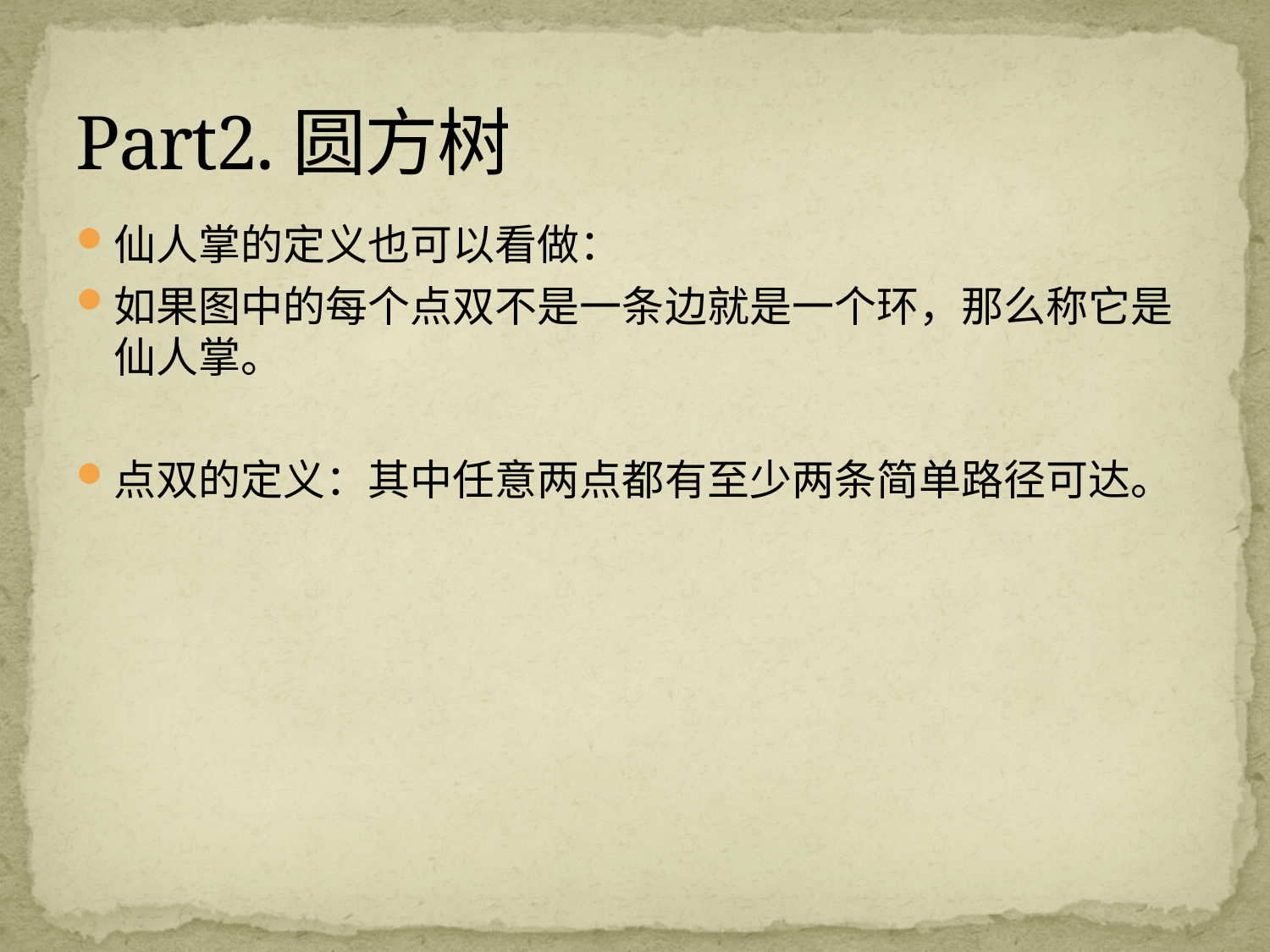

# Part2.圆方树
仙人掌的定义也可以看做：
如果图中的每个点双不是一条边就是一个环，那么称它是仙人掌。

点双的定义：其中任意两点都有至少两条简单路径可达。